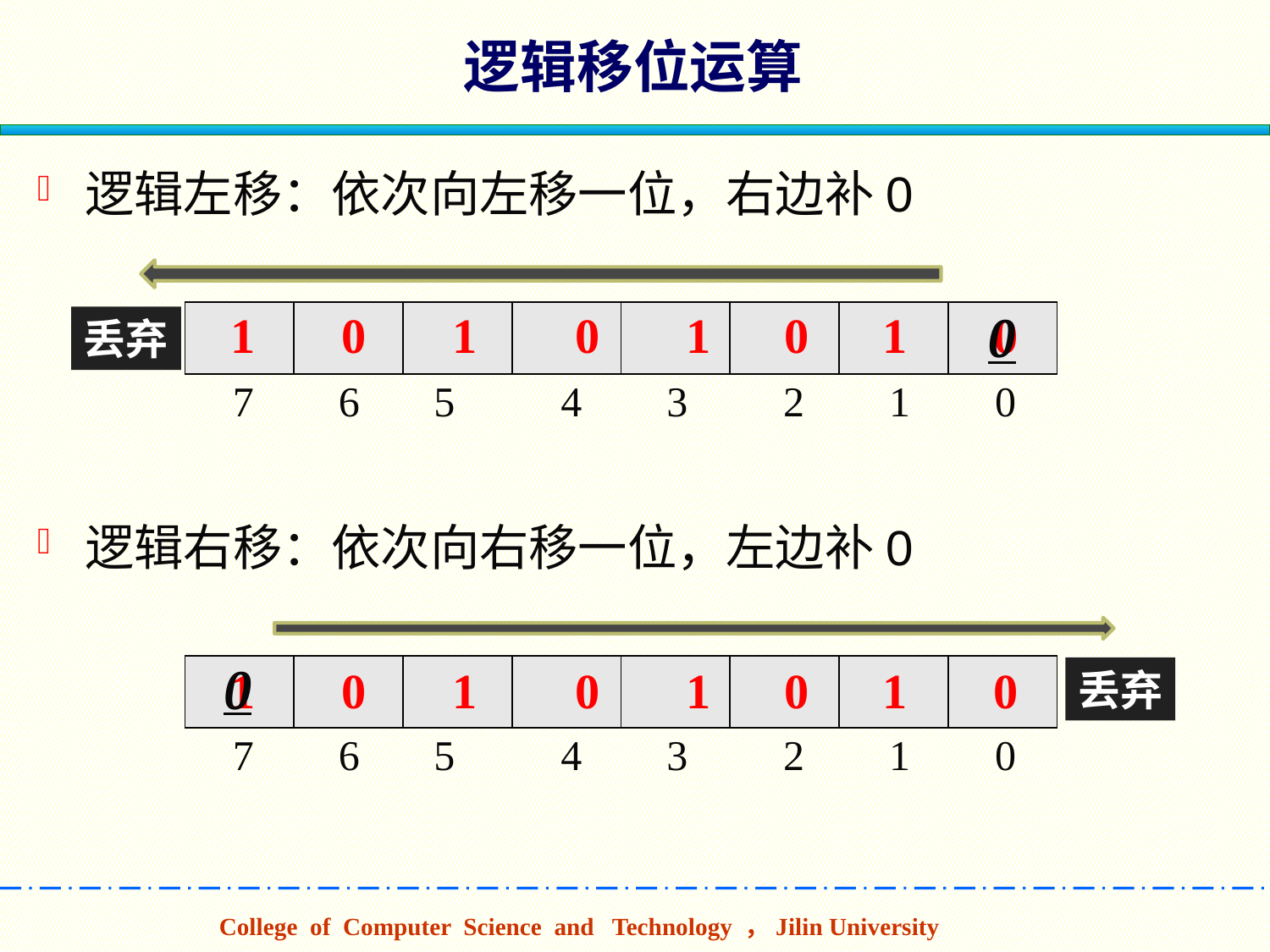

逻辑移位运算
逻辑左移：依次向左移一位，右边补0

0
|  |  |  |  |  |  |  |  |
| --- | --- | --- | --- | --- | --- | --- | --- |
丢弃
   1       0       1        0       1      0      1       0
   7        6       5          4        3         2        1        0
逻辑右移：依次向右移一位，左边补0

0
|  |  |  |  |  |  |  |  |
| --- | --- | --- | --- | --- | --- | --- | --- |
丢弃
   1       0       1        0       1      0      1       0
   7        6       5          4        3         2        1        0